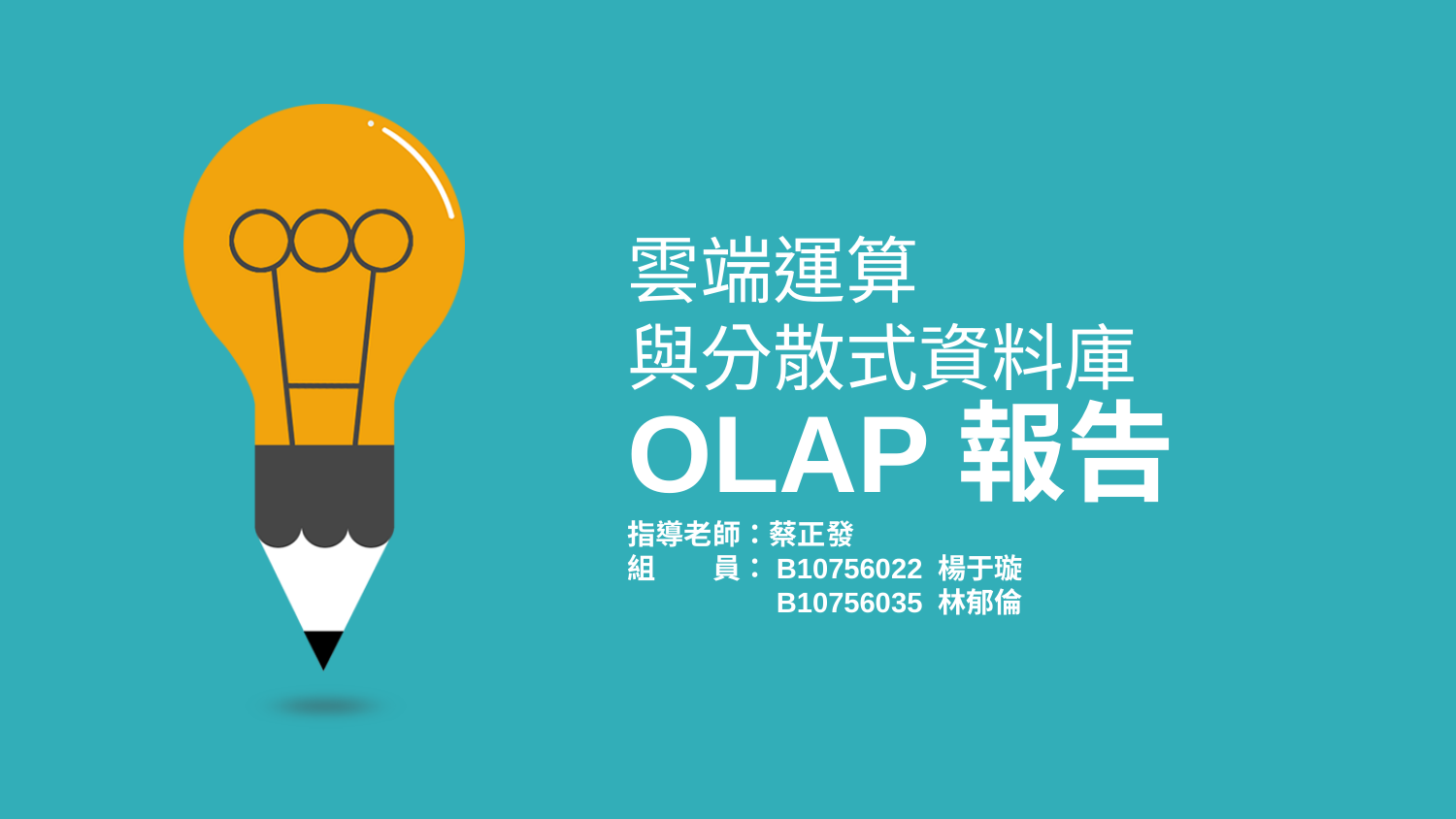

雲端運算
與分散式資料庫
OLAP報告
指導老師：蔡正發
組　　員：B10756022 楊于璇
　　　　　B10756035 林郁倫